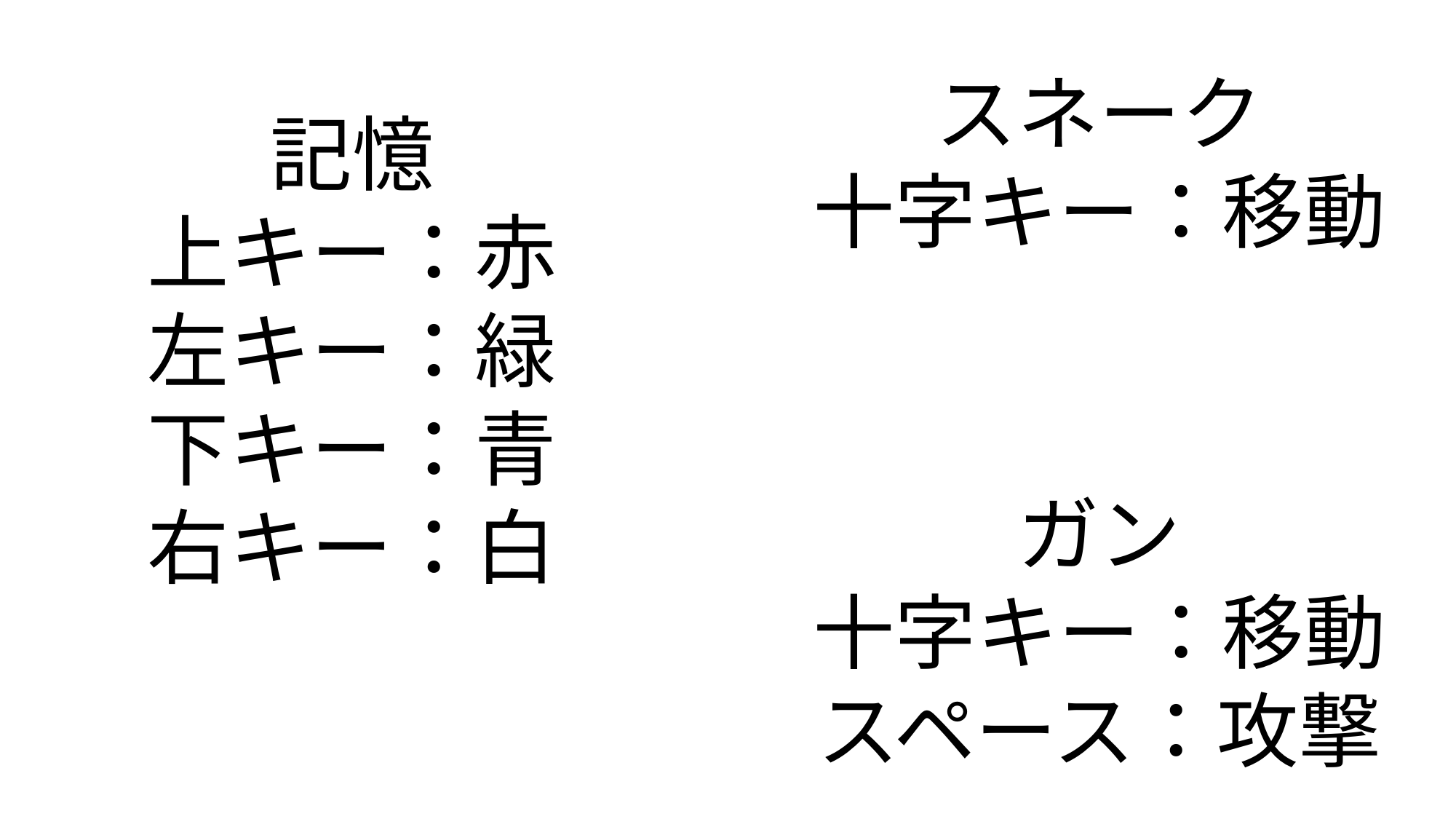

スネーク
十字キー：移動
記憶
上キー：赤
左キー：緑
下キー：青
右キー：白
ガン
十字キー：移動
スペース：攻撃